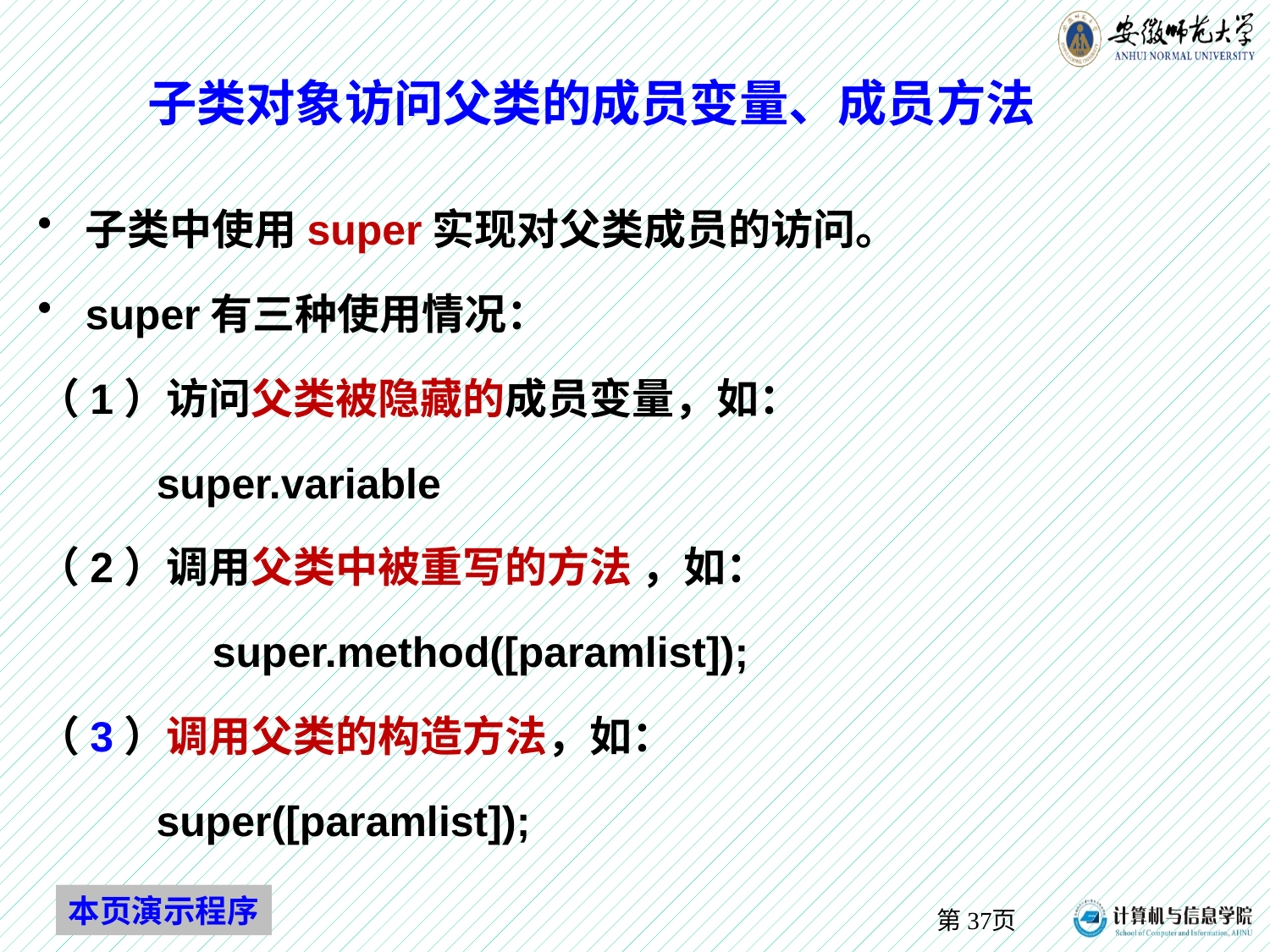

子类对象访问父类的成员变量、成员方法
子类中使用super实现对父类成员的访问。
super有三种使用情况：
（1）访问父类被隐藏的成员变量，如：
   	      super.variable
（2）调用父类中被重写的方法 ，如：
         	super.method([paramlist]);
（3）调用父类的构造方法，如：
          super([paramlist]);
本页演示程序
第37页